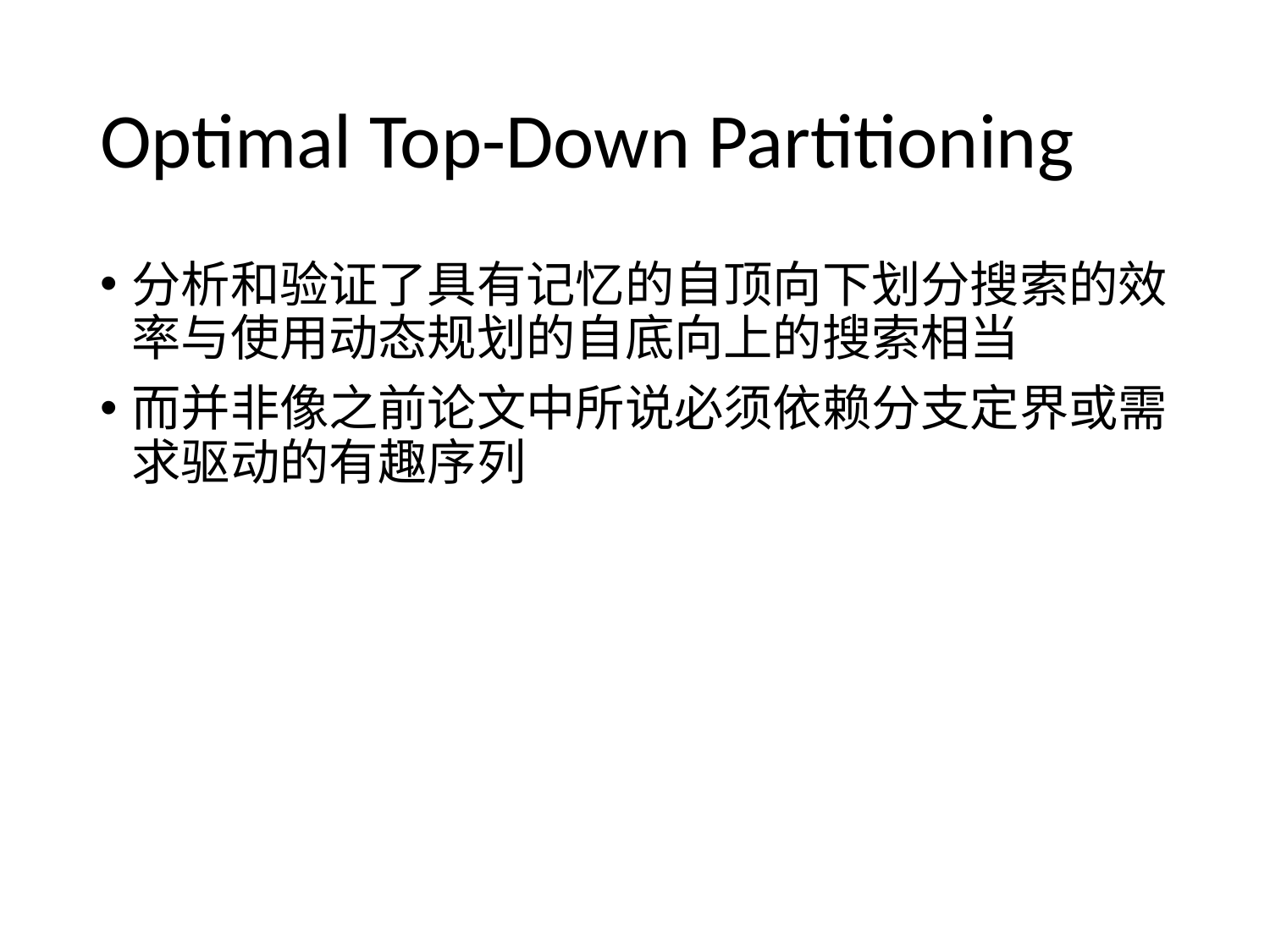

# Optimal Top-Down Partitioning
分析和验证了具有记忆的自顶向下划分搜索的效率与使用动态规划的自底向上的搜索相当
而并非像之前论文中所说必须依赖分支定界或需求驱动的有趣序列